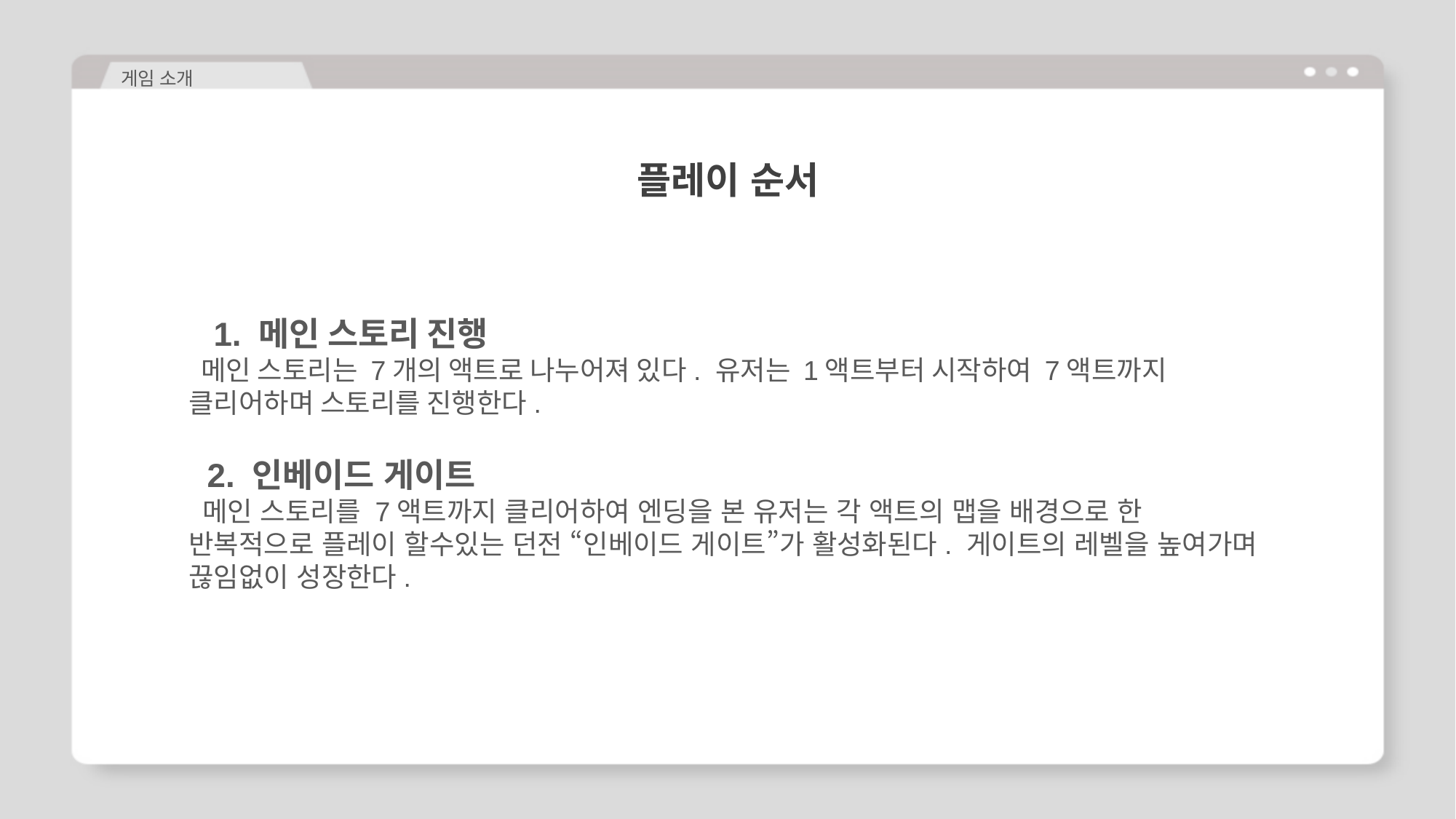

게임 소개
플레이 순서
   1. 메인 스토리 진행
 메인 스토리는 7개의 액트로 나누어져 있다. 유저는 1액트부터 시작하여 7액트까지 클리어하며 스토리를 진행한다.

  2. 인베이드 게이트
 메인 스토리를 7액트까지 클리어하여 엔딩을 본 유저는 각 액트의 맵을 배경으로 한 반복적으로 플레이 할수있는 던전 “인베이드 게이트”가 활성화된다. 게이트의 레벨을 높여가며 끊임없이 성장한다.